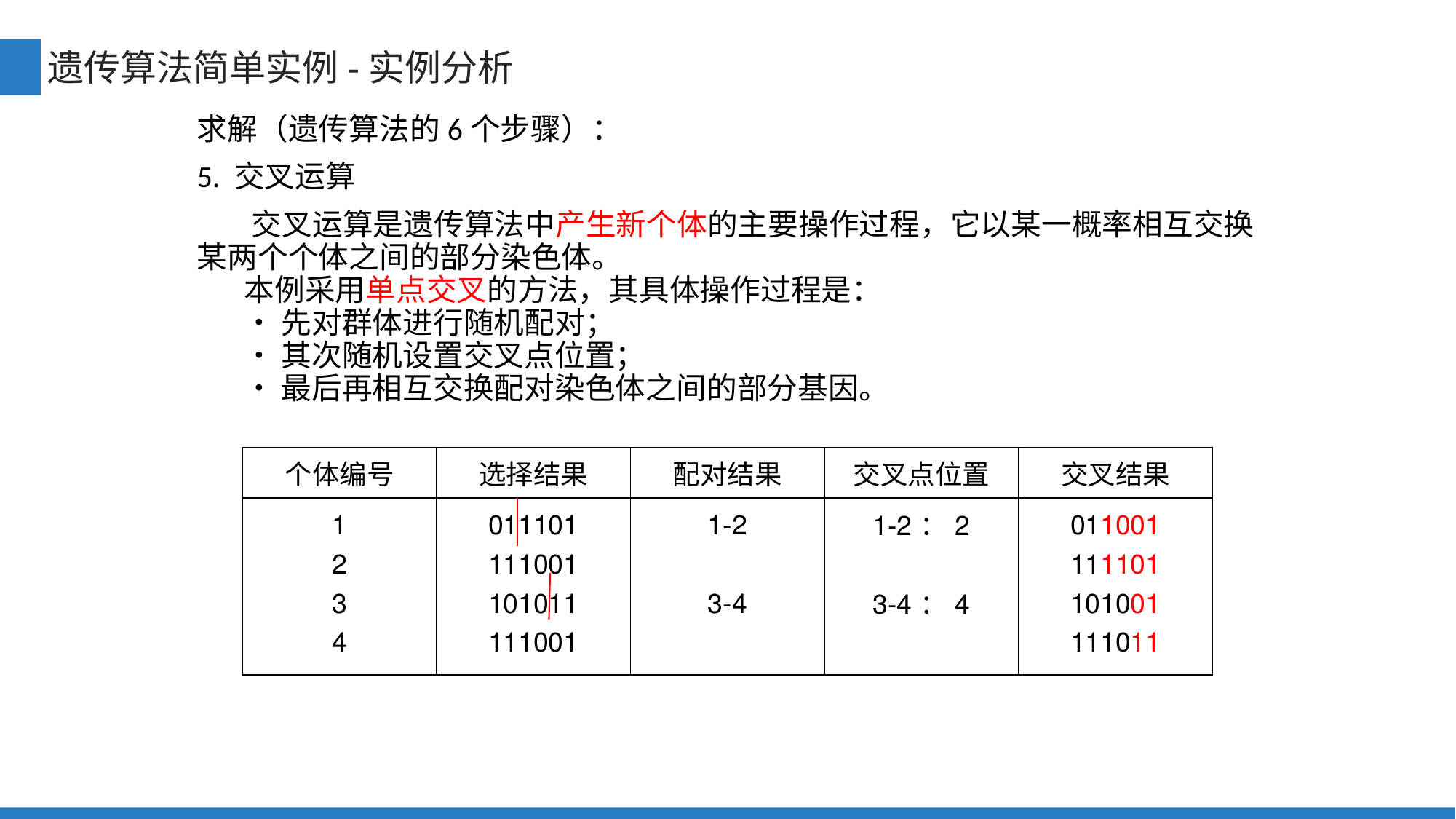

遗传算法简单实例-实例分析
求解（遗传算法的6个步骤）：
5. 交叉运算
交叉运算是遗传算法中产生新个体的主要操作过程，它以某一概率相互交换某两个个体之间的部分染色体。
       本例采用单点交叉的方法，其具体操作过程是：
       • 先对群体进行随机配对；
       • 其次随机设置交叉点位置；
       • 最后再相互交换配对染色体之间的部分基因。
web应用类型

| 个体编号 | 选择结果 | 配对结果 | 交叉点位置 | 交叉结果 |
| --- | --- | --- | --- | --- |
| 1 2 3 4 | 011101 111001 101011 111001 | 1-2 3-4 | 1-2：2 3-4：4 | 011001 111101 101001 111011 |